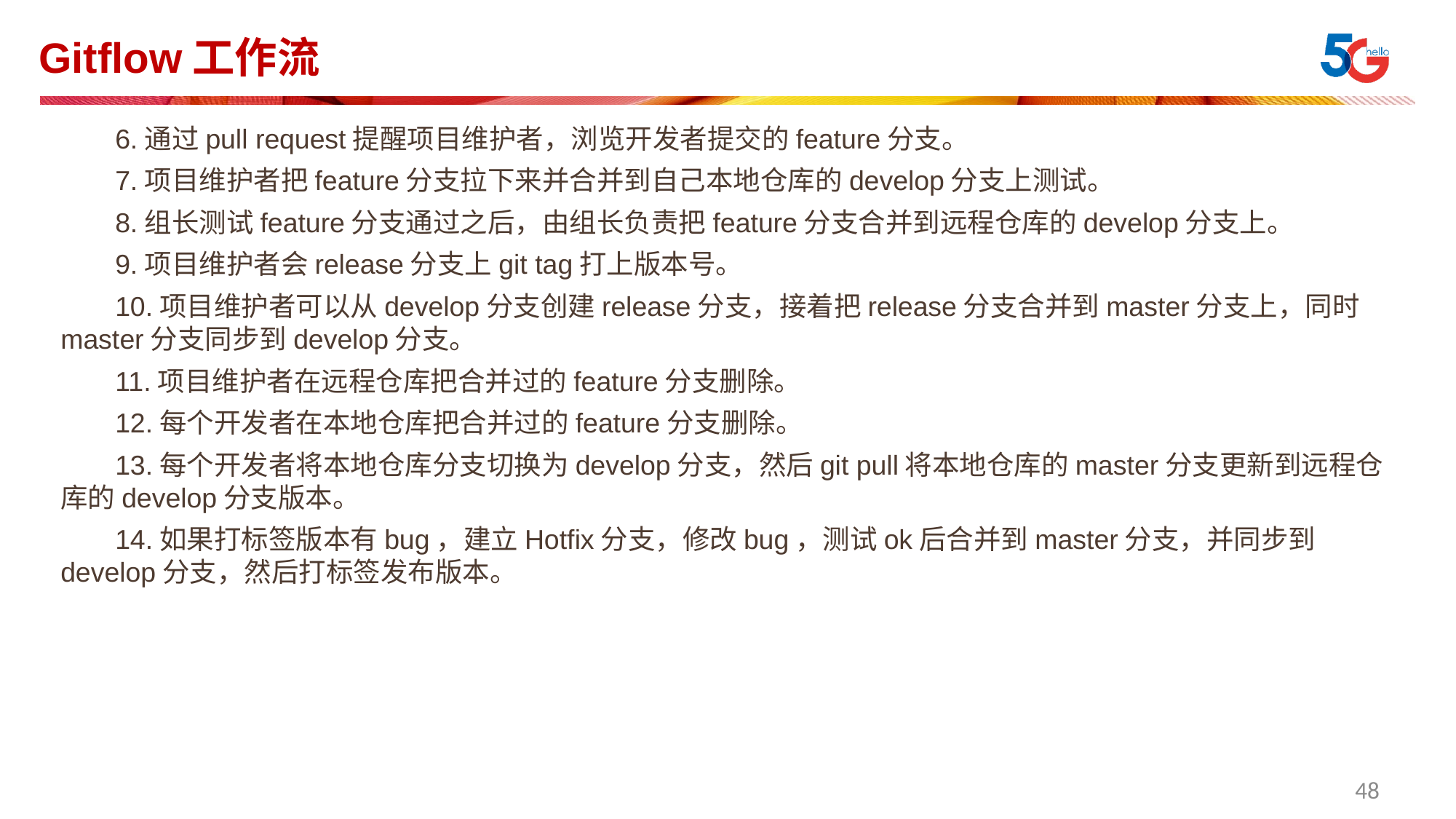

# Gitflow工作流
6.通过pull request提醒项目维护者，浏览开发者提交的feature分支。
7.项目维护者把feature分支拉下来并合并到自己本地仓库的develop分支上测试。
8.组长测试feature分支通过之后，由组长负责把feature分支合并到远程仓库的develop分支上。
9.项目维护者会release分支上git tag打上版本号。
10.项目维护者可以从develop分支创建release分支，接着把release分支合并到master分支上，同时master分支同步到develop分支。
11.项目维护者在远程仓库把合并过的feature分支删除。
12.每个开发者在本地仓库把合并过的feature分支删除。
13.每个开发者将本地仓库分支切换为develop分支，然后git pull将本地仓库的master分支更新到远程仓库的develop分支版本。
14.如果打标签版本有bug，建立Hotfix分支，修改bug，测试ok后合并到master分支，并同步到develop分支，然后打标签发布版本。